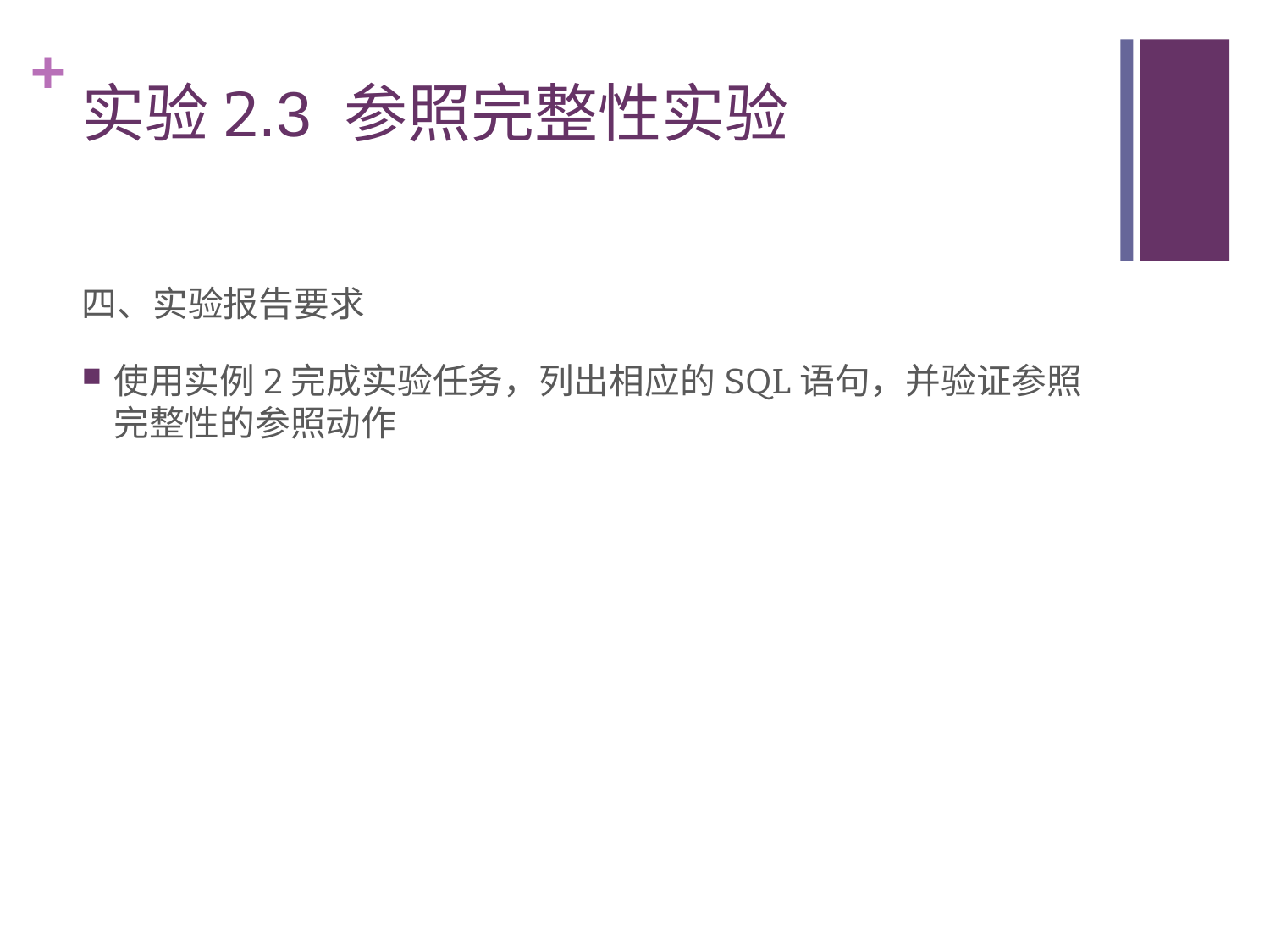

# 实验2.3 参照完整性实验
四、实验报告要求
使用实例2完成实验任务，列出相应的SQL语句，并验证参照完整性的参照动作